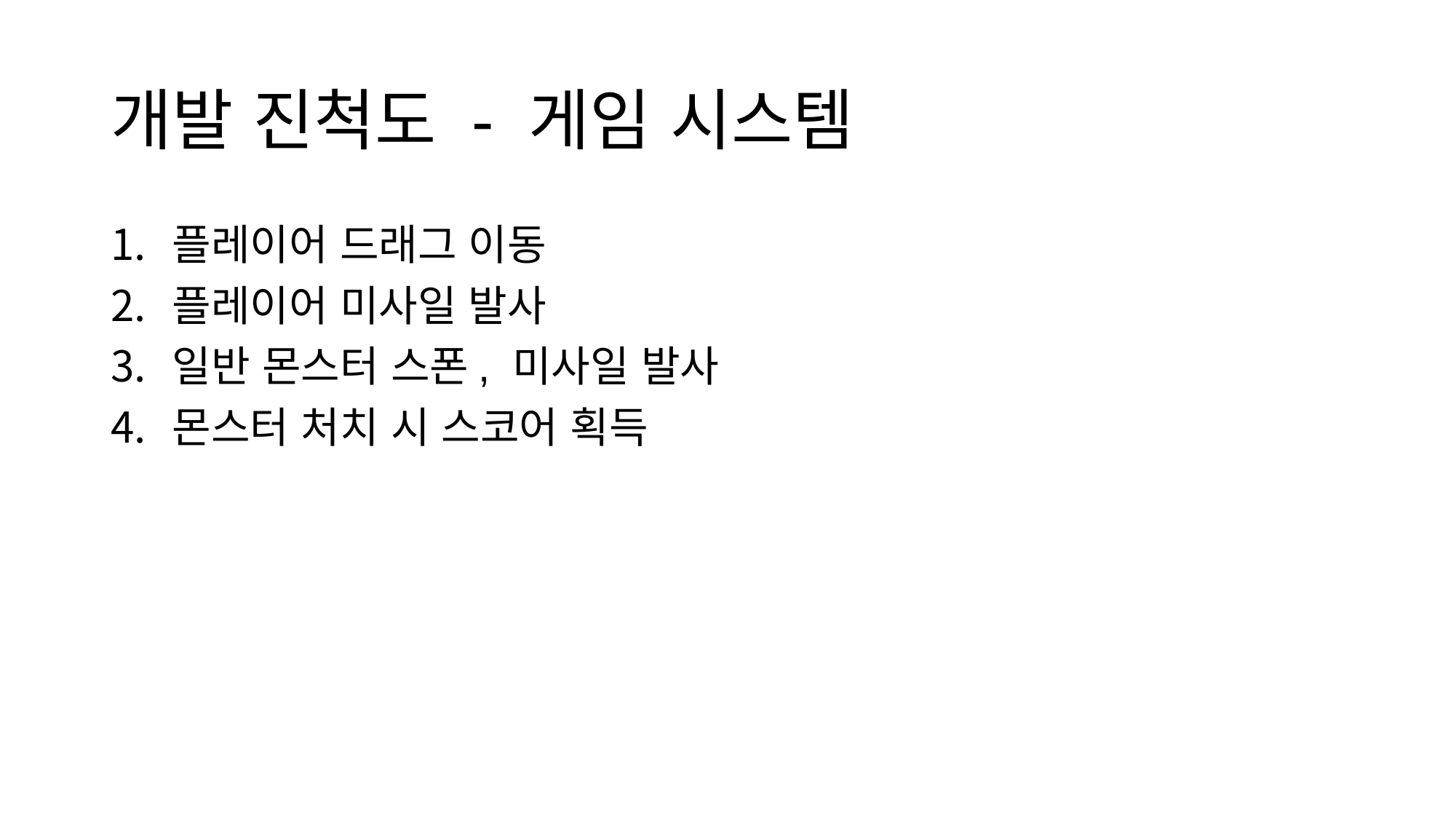

# 개발 진척도 - 게임 시스템
플레이어 드래그 이동
플레이어 미사일 발사
일반 몬스터 스폰, 미사일 발사
몬스터 처치 시 스코어 획득